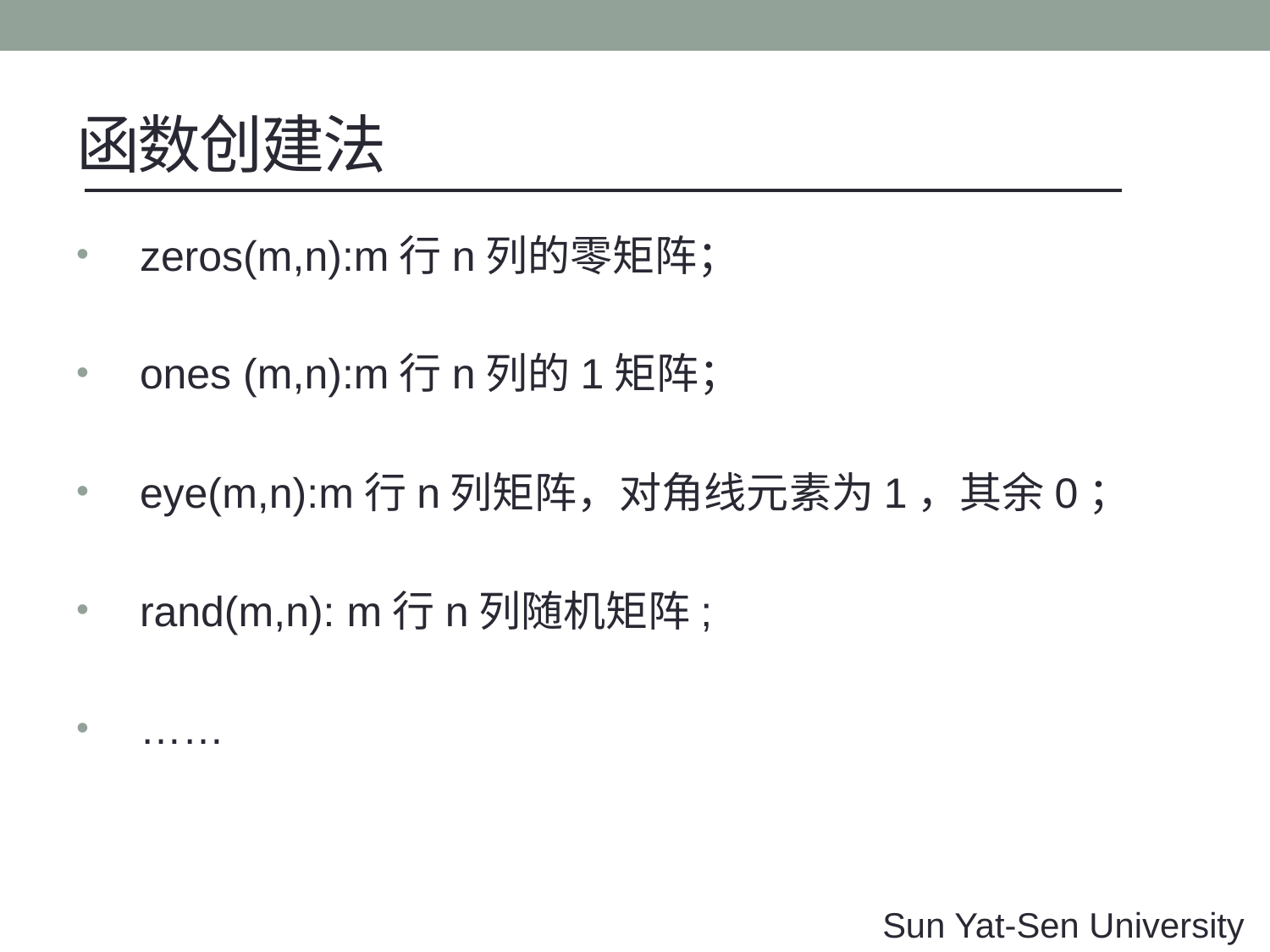

# 函数创建法
zeros(m,n):m行n列的零矩阵；

ones (m,n):m行n列的1矩阵；

eye(m,n):m行n列矩阵，对角线元素为1，其余0；

rand(m,n): m行n列随机矩阵;

……